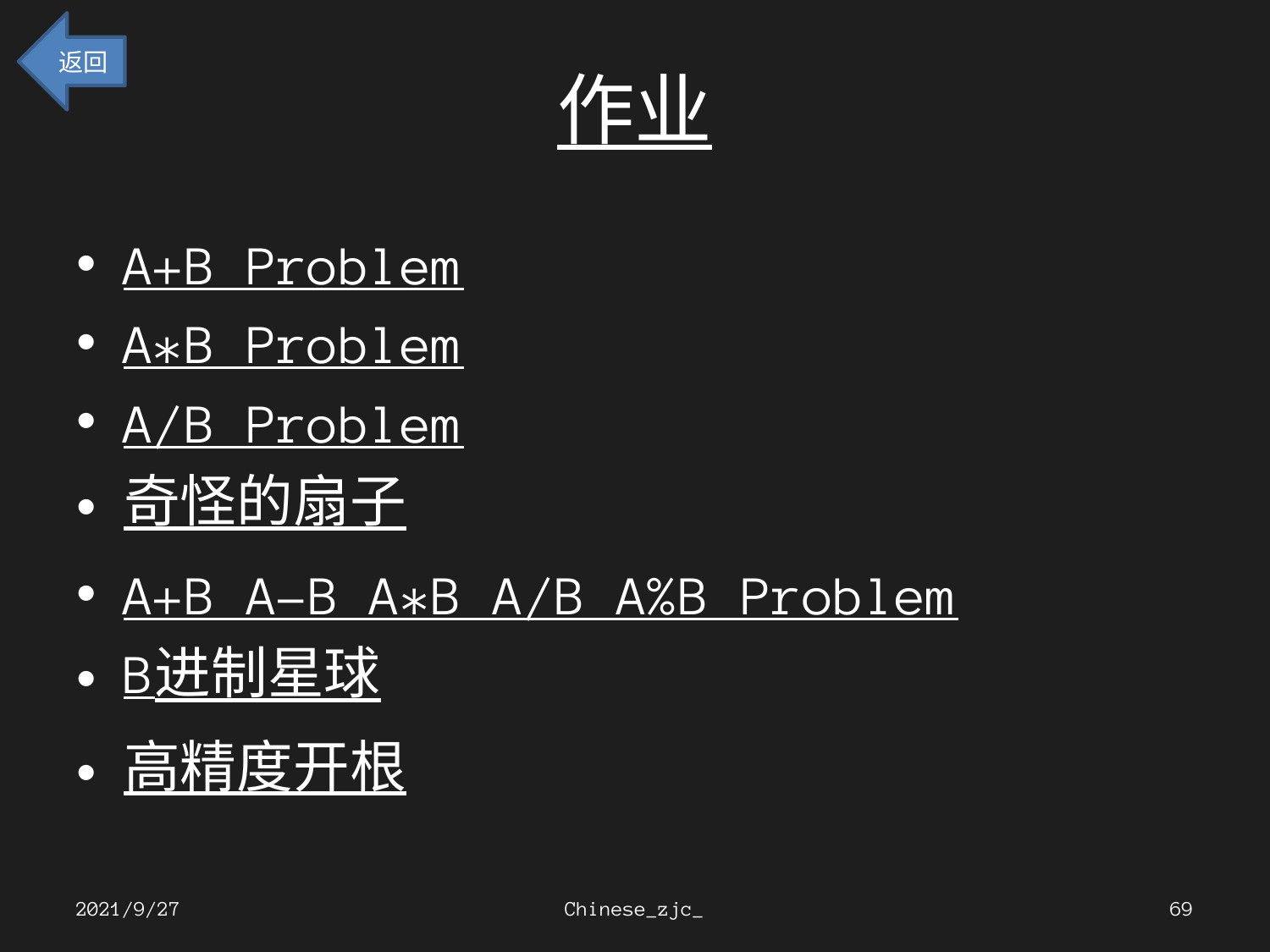

返回
# 作业
A+B Problem
A*B Problem
A/B Problem
奇怪的扇子
A+B A-B A*B A/B A%B Problem
B进制星球
高精度开根

2021/9/27
Chinese_zjc_
69